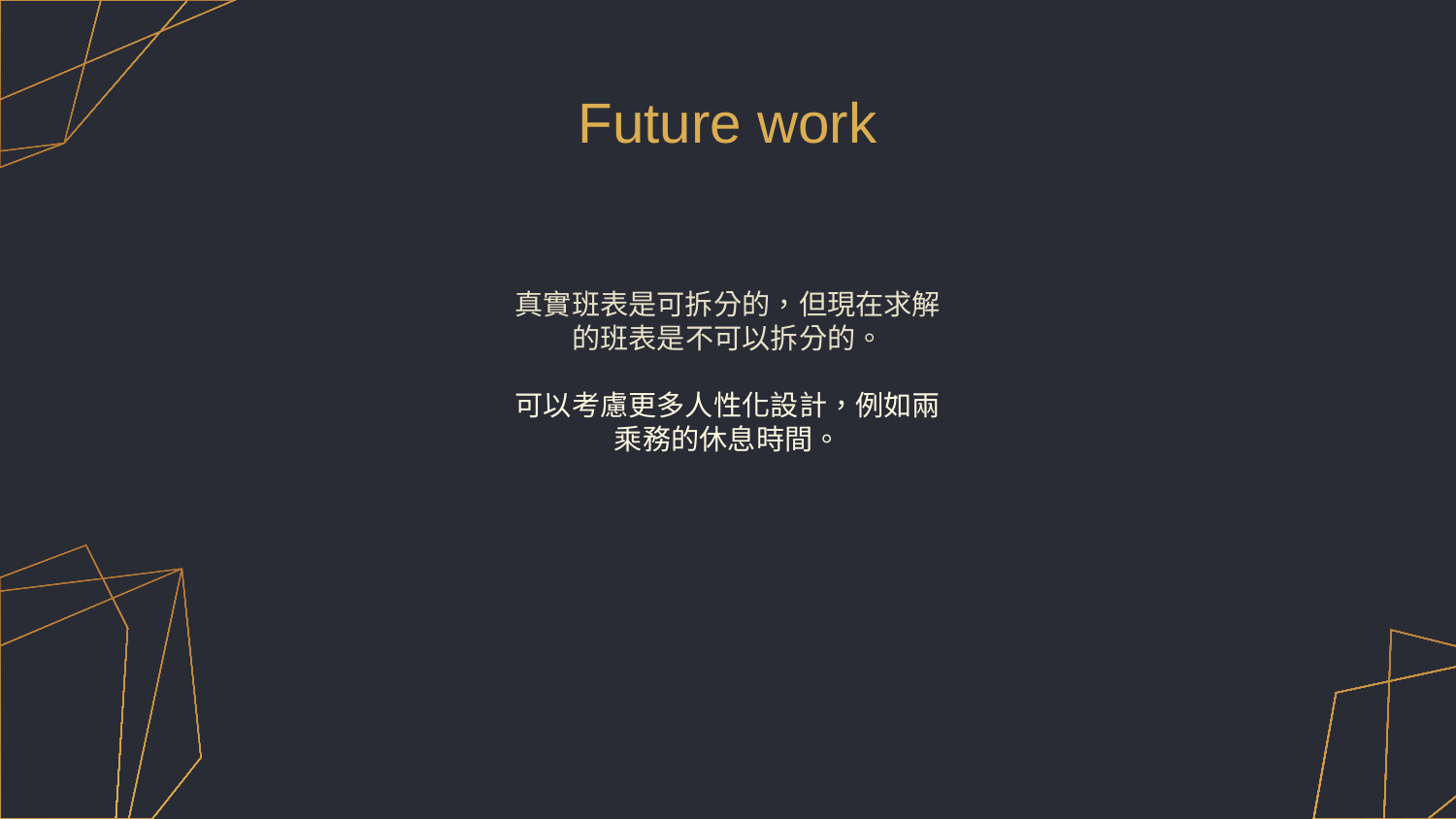

# Future work
真實班表是可拆分的，但現在求解的班表是不可以拆分的。

可以考慮更多人性化設計，例如兩乘務的休息時間。